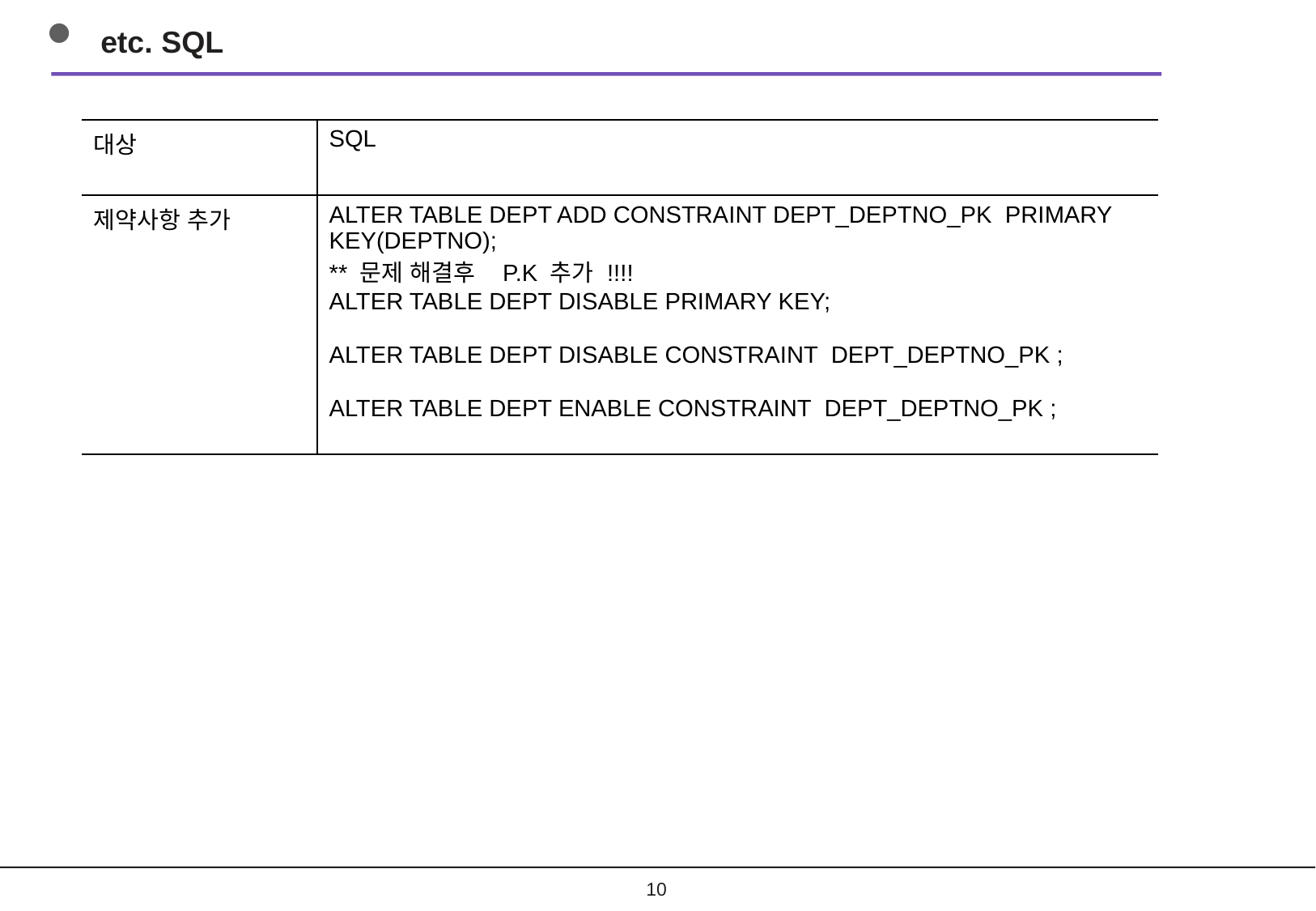

etc. SQL
| 대상 | SQL |
| --- | --- |
| 제약사항 추가 | ALTER TABLE DEPT ADD CONSTRAINT DEPT\_DEPTNO\_PK PRIMARY KEY(DEPTNO); \*\* 문제 해결후 P.K 추가 !!!! ALTER TABLE DEPT DISABLE PRIMARY KEY; ALTER TABLE DEPT DISABLE CONSTRAINT DEPT\_DEPTNO\_PK ; ALTER TABLE DEPT ENABLE CONSTRAINT DEPT\_DEPTNO\_PK ; |
10